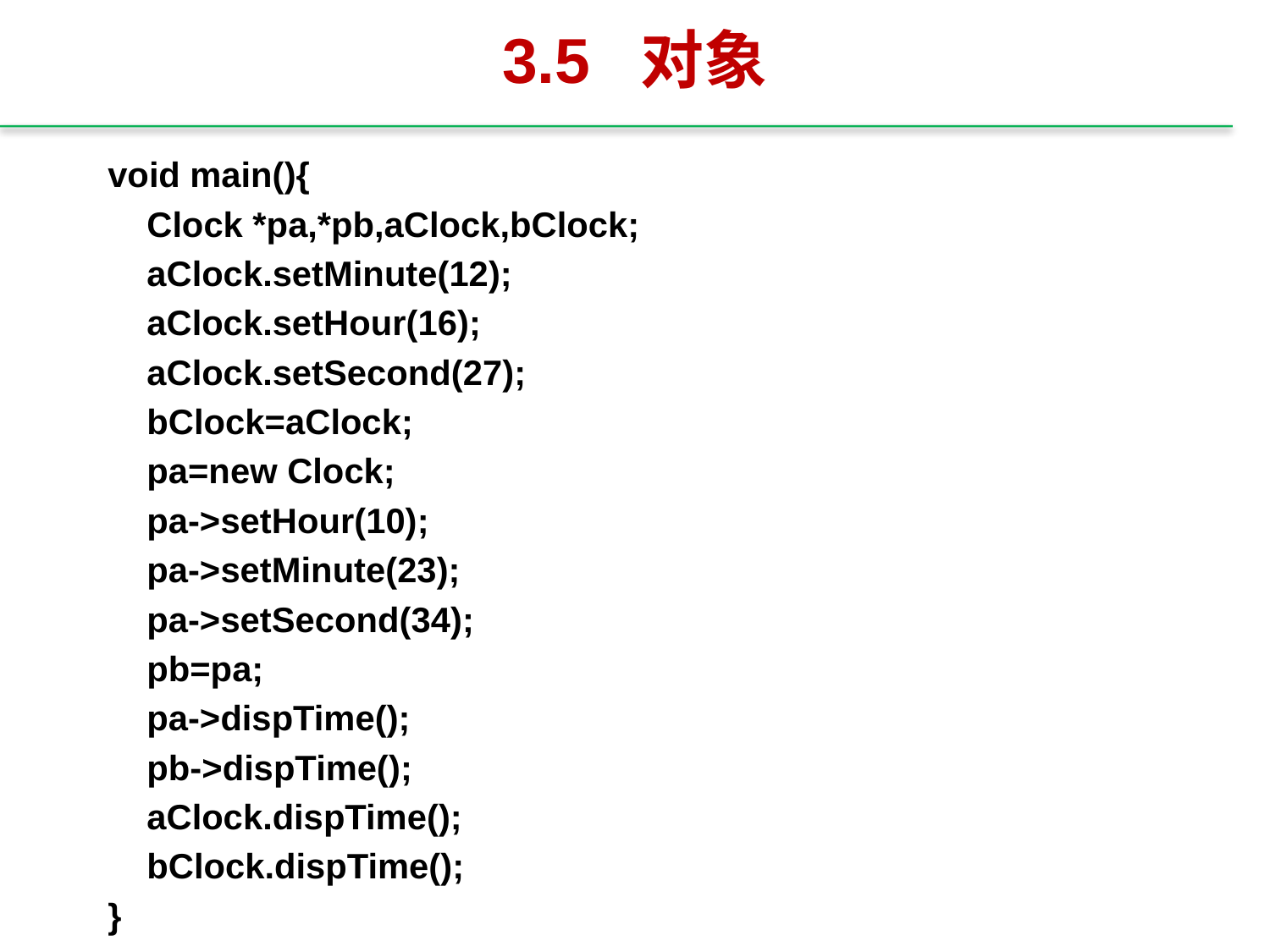

# 3.5  对象
void main(){
    Clock *pa,*pb,aClock,bClock;
    aClock.setMinute(12);
    aClock.setHour(16);
    aClock.setSecond(27);
    bClock=aClock;
    pa=new Clock;
    pa->setHour(10);
    pa->setMinute(23);
    pa->setSecond(34);
    pb=pa;
    pa->dispTime();
    pb->dispTime();
    aClock.dispTime();
    bClock.dispTime();
}